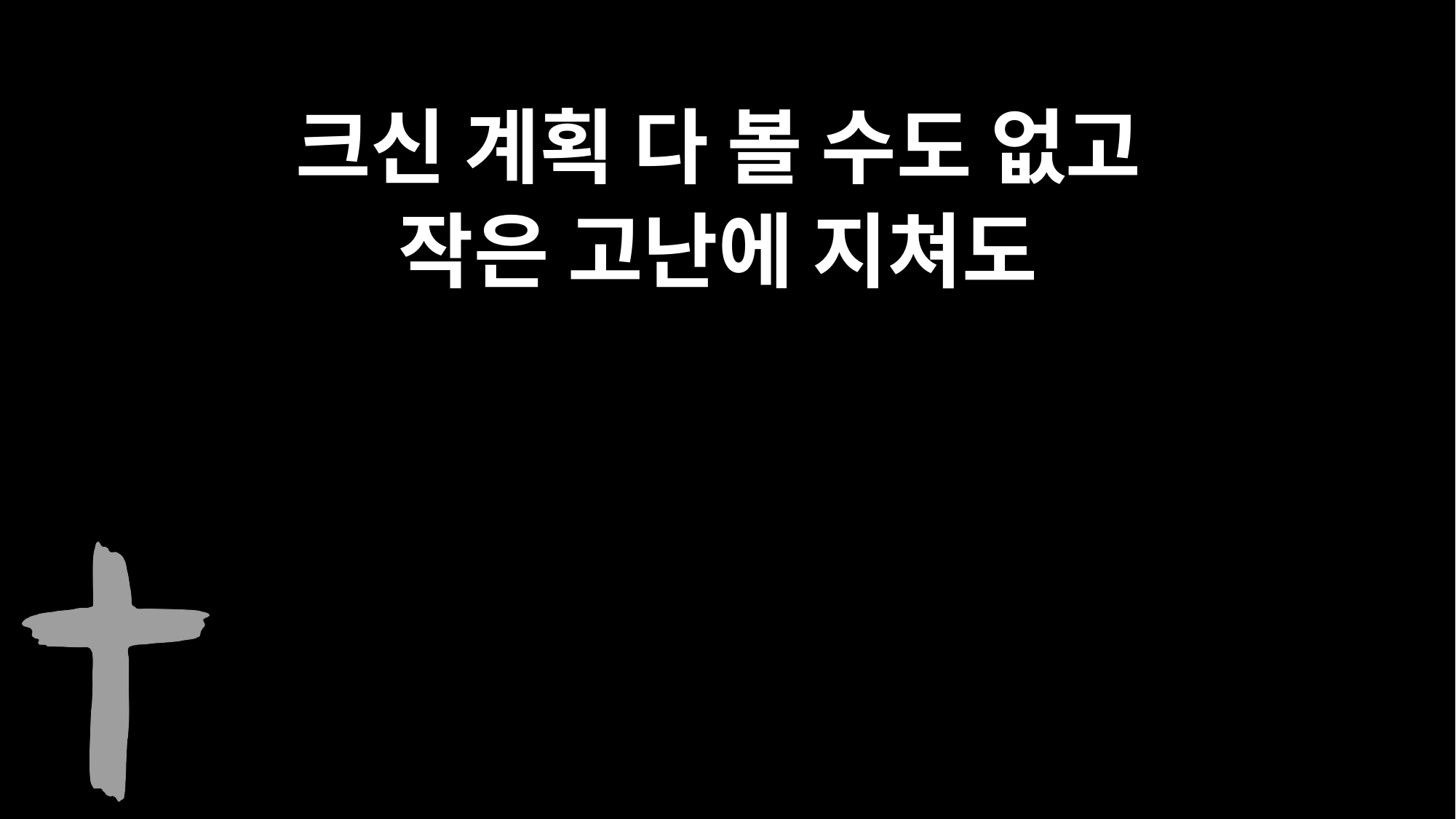

크신 계획 다 볼 수도 없고
작은 고난에 지쳐도